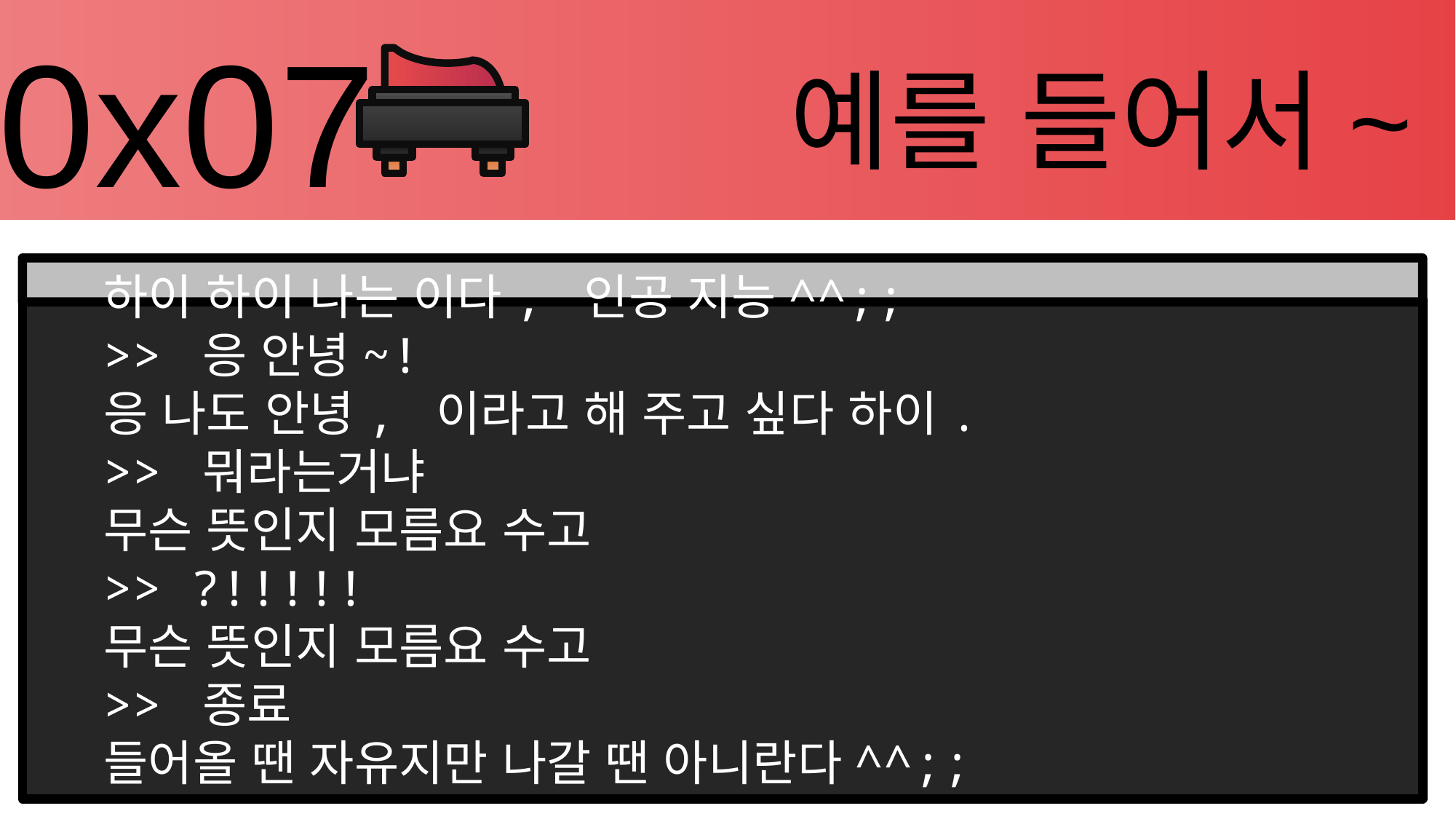

0x07
예를 들어서~

하이 하이 나는 이다, 인공 지능^^;;
>> 응 안녕~!
응 나도 안녕, 이라고 해 주고 싶다 하이.
>> 뭐라는거냐
무슨 뜻인지 모름요 수고
>> ?!!!!!
무슨 뜻인지 모름요 수고
>> 종료
들어올 땐 자유지만 나갈 땐 아니란다^^;;